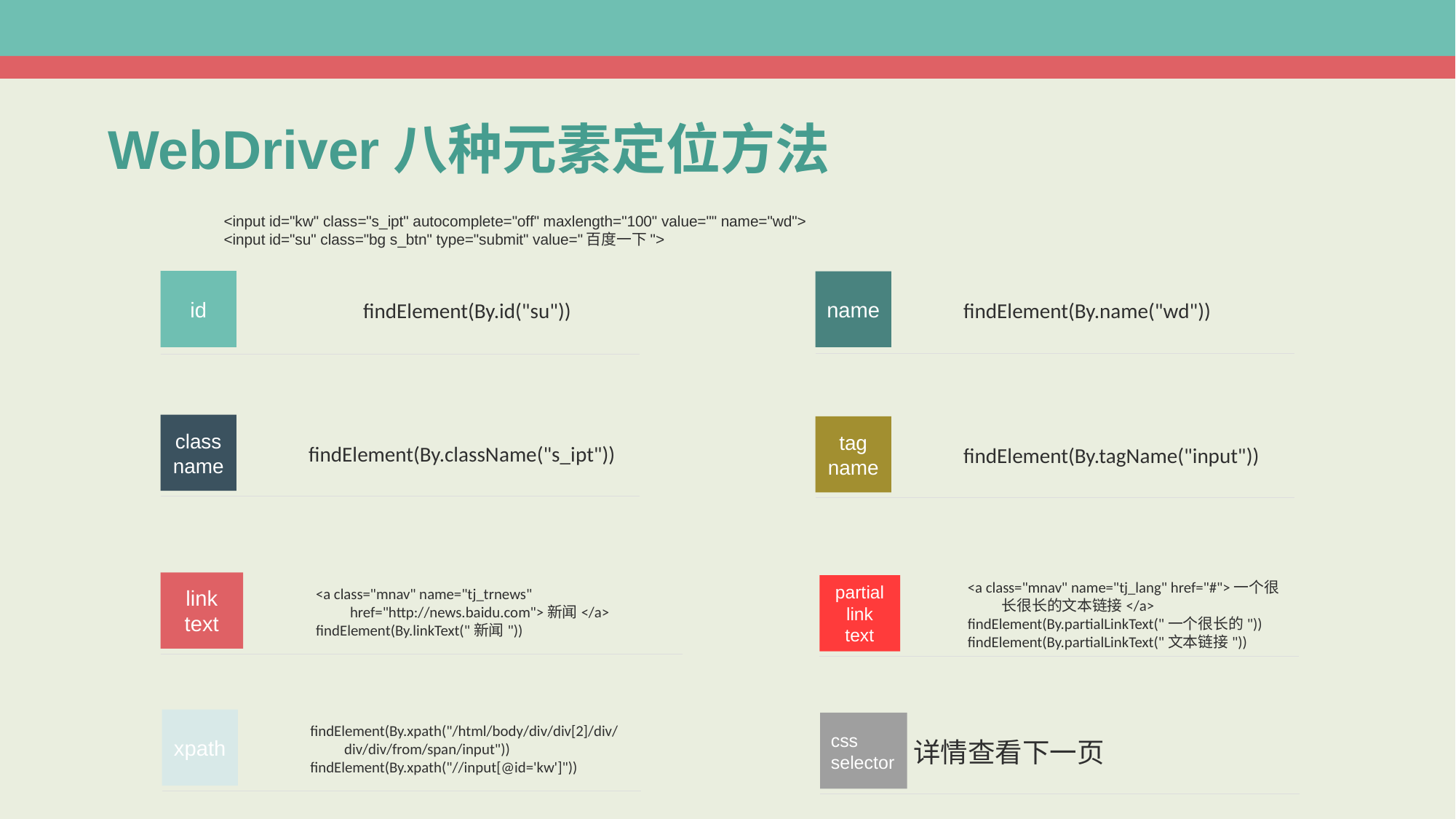

WebDriver八种元素定位方法
<input id="kw" class="s_ipt" autocomplete="off" maxlength="100" value="" name="wd">
<input id="su" class="bg s_btn" type="submit" value="百度一下">
id
	findElement(By.id("su"))
findElement(By.name("wd"))
name
findElement(By.className("s_ipt"))
class name
findElement(By.tagName("input"))
tag name
<a class="mnav" name="tj_trnews" href="http://news.baidu.com">新闻</a>
findElement(By.linkText("新闻"))
link text
<a class="mnav" name="tj_lang" href="#">一个很长很长的文本链接</a>
findElement(By.partialLinkText("一个很长的"))
findElement(By.partialLinkText("文本链接"))
partial link text
findElement(By.xpath("/html/body/div/div[2]/div/div/div/from/span/input"))
findElement(By.xpath("//input[@id='kw']"))
xpath
详情查看下一页
css selector